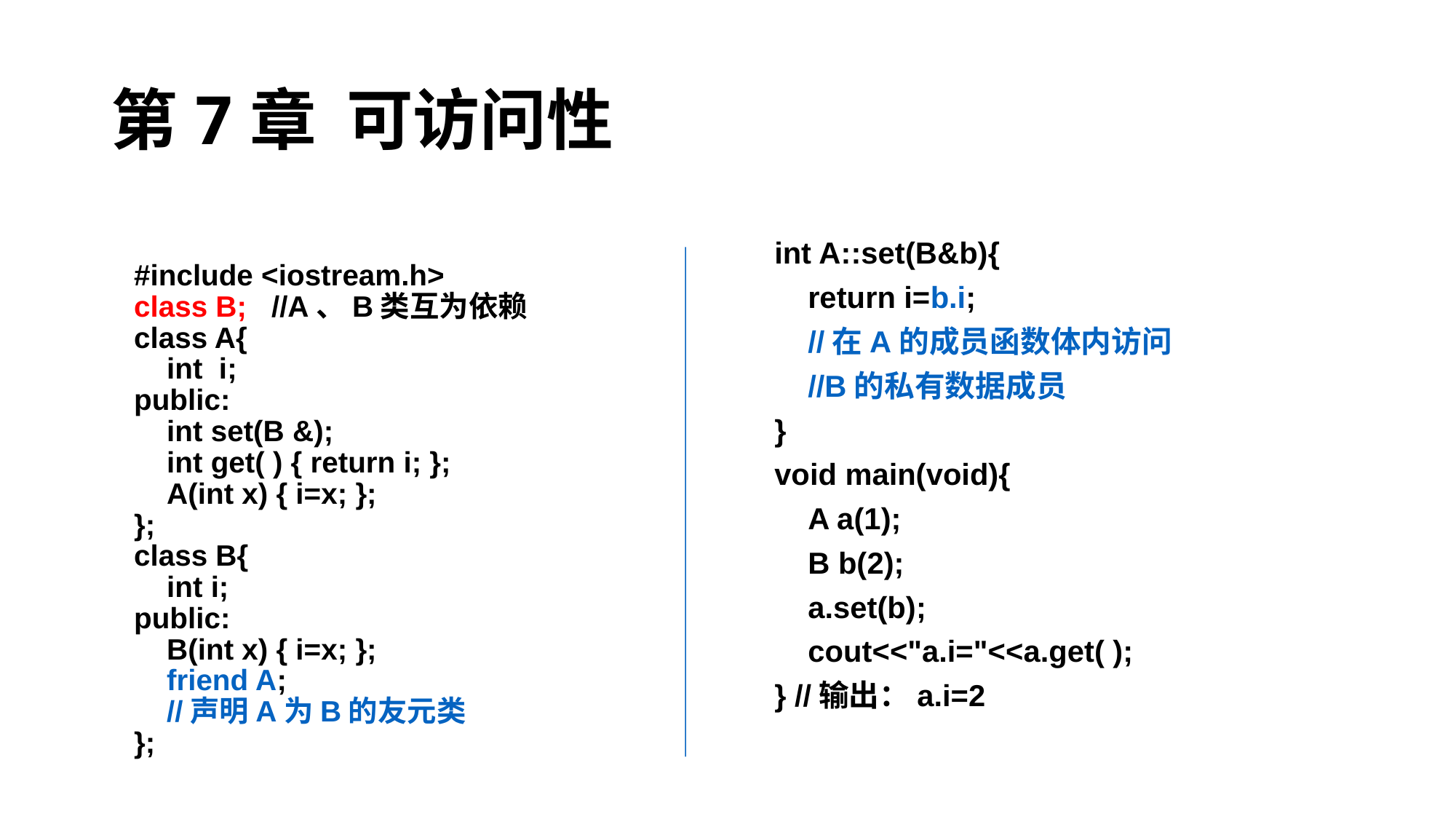

# 第7章  可访问性
int A::set(B&b){
    return i=b.i;
    //在A的成员函数体内访问
    //B的私有数据成员
}
void main(void){
    A a(1);
    B b(2);
    a.set(b);
    cout<<"a.i="<<a.get( );
} //输出：a.i=2

#include <iostream.h>
class B;   //A、B类互为依赖
class A{
    int  i;
public:
    int set(B &);
    int get( ) { return i; };
    A(int x) { i=x; };
};
class B{
    int i;
public:
    B(int x) { i=x; };
    friend A;
    //声明A为B的友元类
};